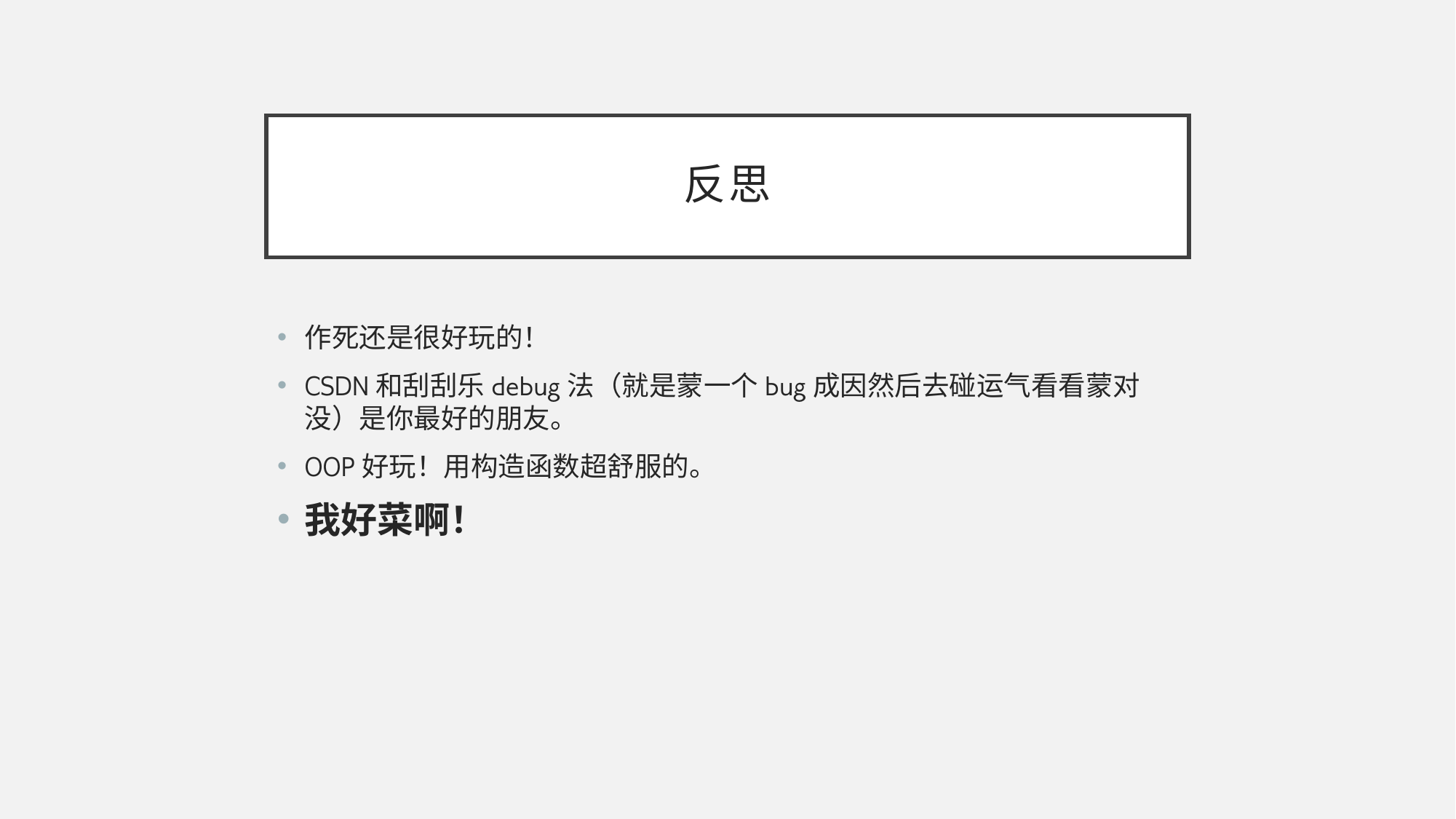

# 反思
作死还是很好玩的！
CSDN和刮刮乐debug法（就是蒙一个bug成因然后去碰运气看看蒙对没）是你最好的朋友。
OOP好玩！用构造函数超舒服的。
我好菜啊！